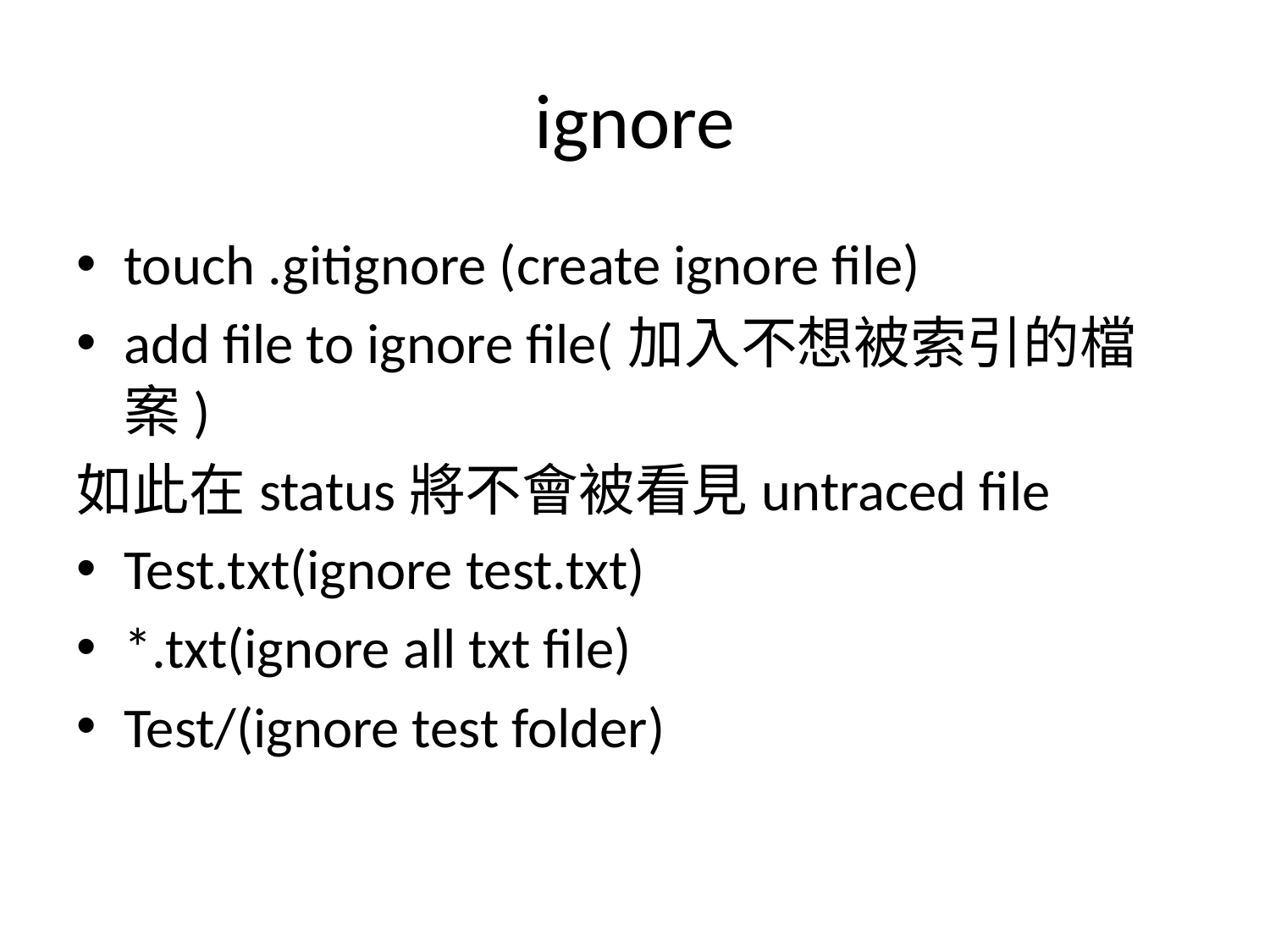

# ignore
touch .gitignore (create ignore file)
add file to ignore file(加入不想被索引的檔案)
如此在status將不會被看見untraced file
Test.txt(ignore test.txt)
*.txt(ignore all txt file)
Test/(ignore test folder)